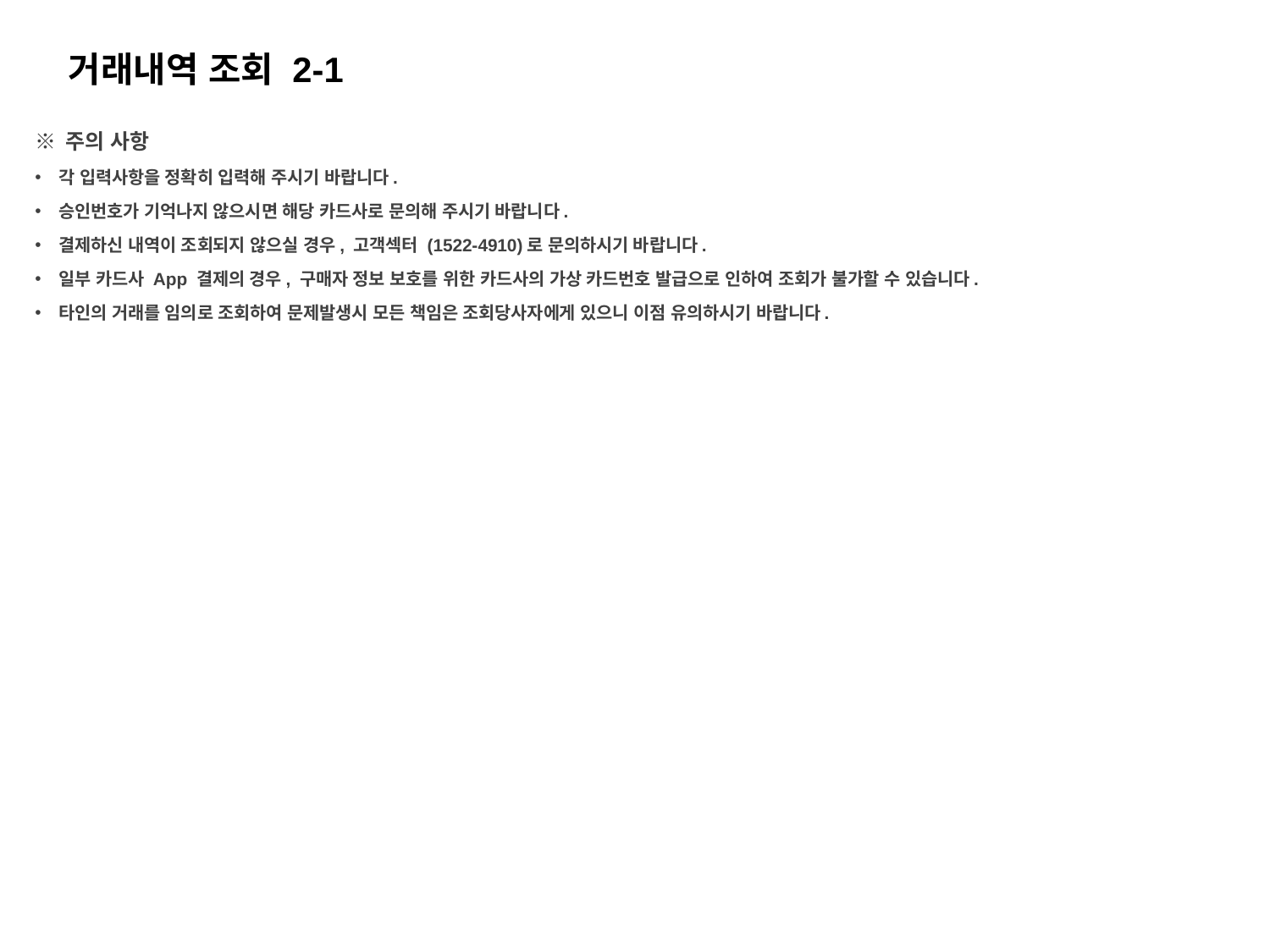

거래내역 조회 2-1
※ 주의 사항
각 입력사항을 정확히 입력해 주시기 바랍니다.
승인번호가 기억나지 않으시면 해당 카드사로 문의해 주시기 바랍니다.
결제하신 내역이 조회되지 않으실 경우, 고객섹터 (1522-4910)로 문의하시기 바랍니다.
일부 카드사 App 결제의 경우, 구매자 정보 보호를 위한 카드사의 가상 카드번호 발급으로 인하여 조회가 불가할 수 있습니다.
타인의 거래를 임의로 조회하여 문제발생시 모든 책임은 조회당사자에게 있으니 이점 유의하시기 바랍니다.